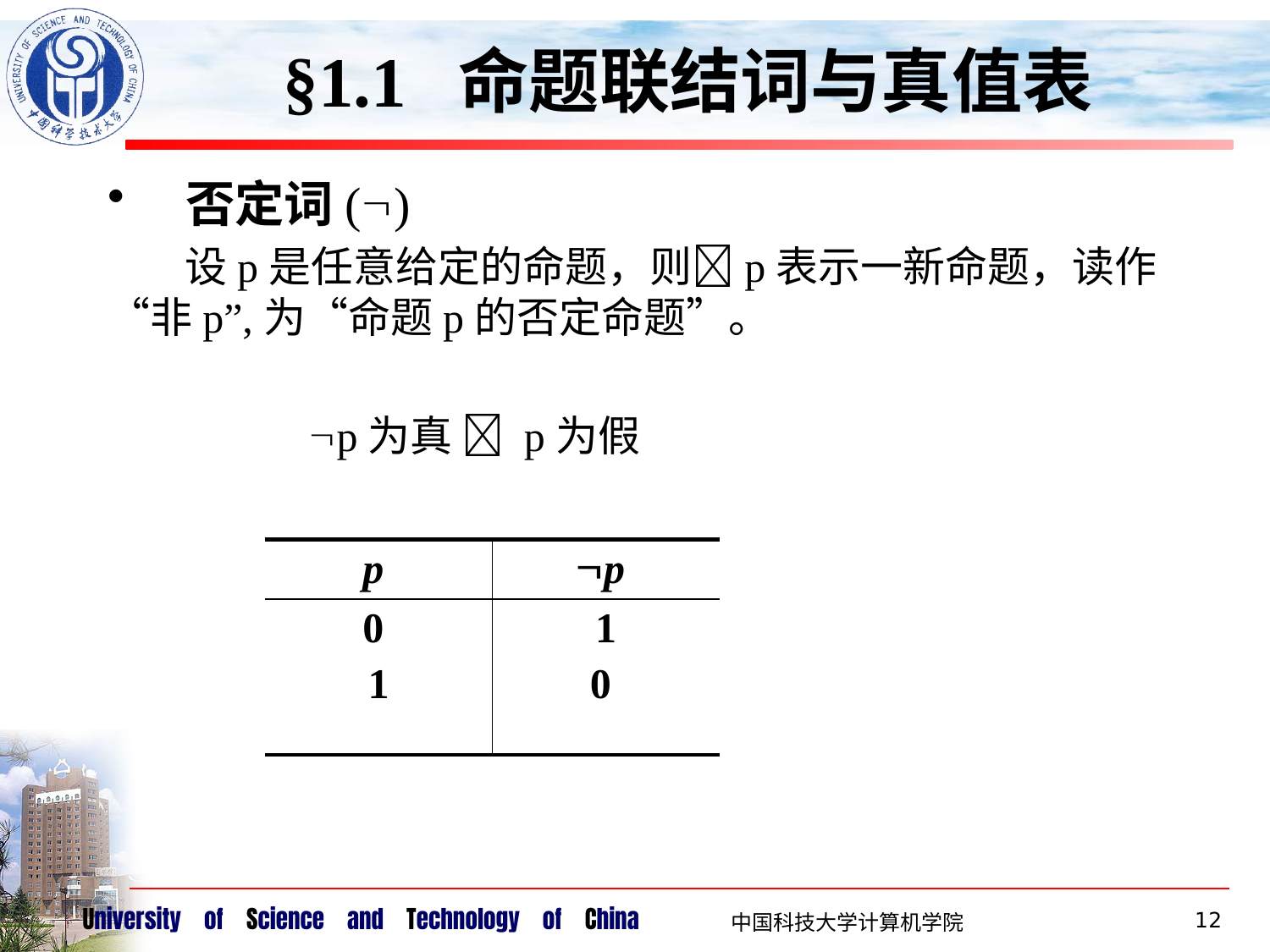

#
§1.1  命题联结词与真值表
否定词(¬)
       设p是任意给定的命题，则¬p表示一新命题，读作“非p”,为“命题p的否定命题”。

                   ¬p为真 ⇔ p为假

| p | ¬p |
| --- | --- |
| 0 1 | 1 0 |